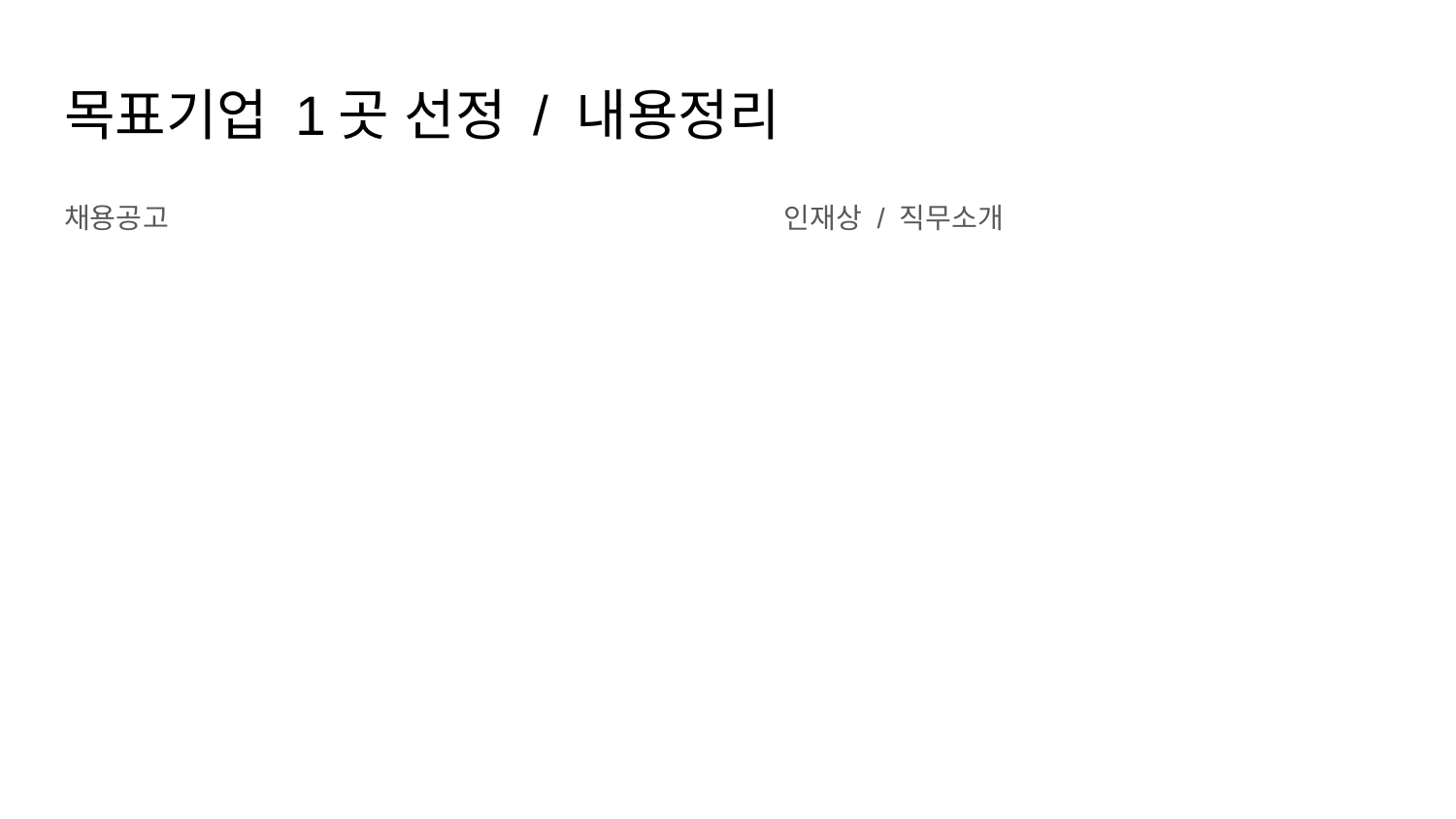

# 목표기업 1곳 선정 / 내용정리
채용공고

인재상 / 직무소개